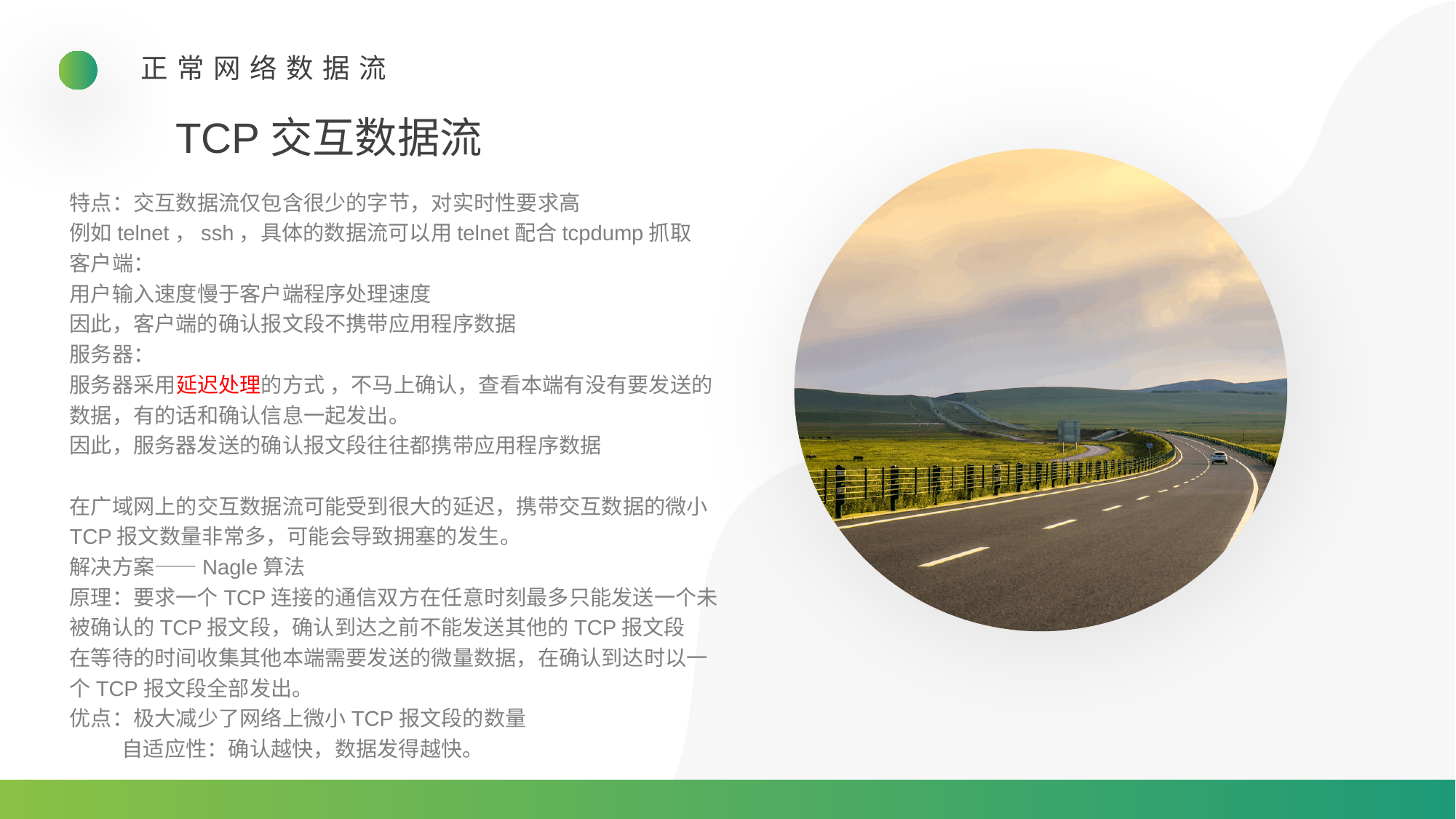

正常网络数据流

TCP交互数据流

特点：交互数据流仅包含很少的字节，对实时性要求高
例如telnet，ssh，具体的数据流可以用telnet配合tcpdump抓取
客户端：
用户输入速度慢于客户端程序处理速度
因此，客户端的确认报文段不携带应用程序数据
服务器：
服务器采用延迟处理的方式 ，不马上确认，查看本端有没有要发送的数据，有的话和确认信息一起发出。
因此，服务器发送的确认报文段往往都携带应用程序数据

在广域网上的交互数据流可能受到很大的延迟，携带交互数据的微小TCP报文数量非常多，可能会导致拥塞的发生。
解决方案——Nagle算法
原理：要求一个TCP连接的通信双方在任意时刻最多只能发送一个未被确认的TCP报文段，确认到达之前不能发送其他的TCP报文段
在等待的时间收集其他本端需要发送的微量数据，在确认到达时以一个TCP报文段全部发出。
优点：极大减少了网络上微小TCP报文段的数量
          自适应性：确认越快，数据发得越快。